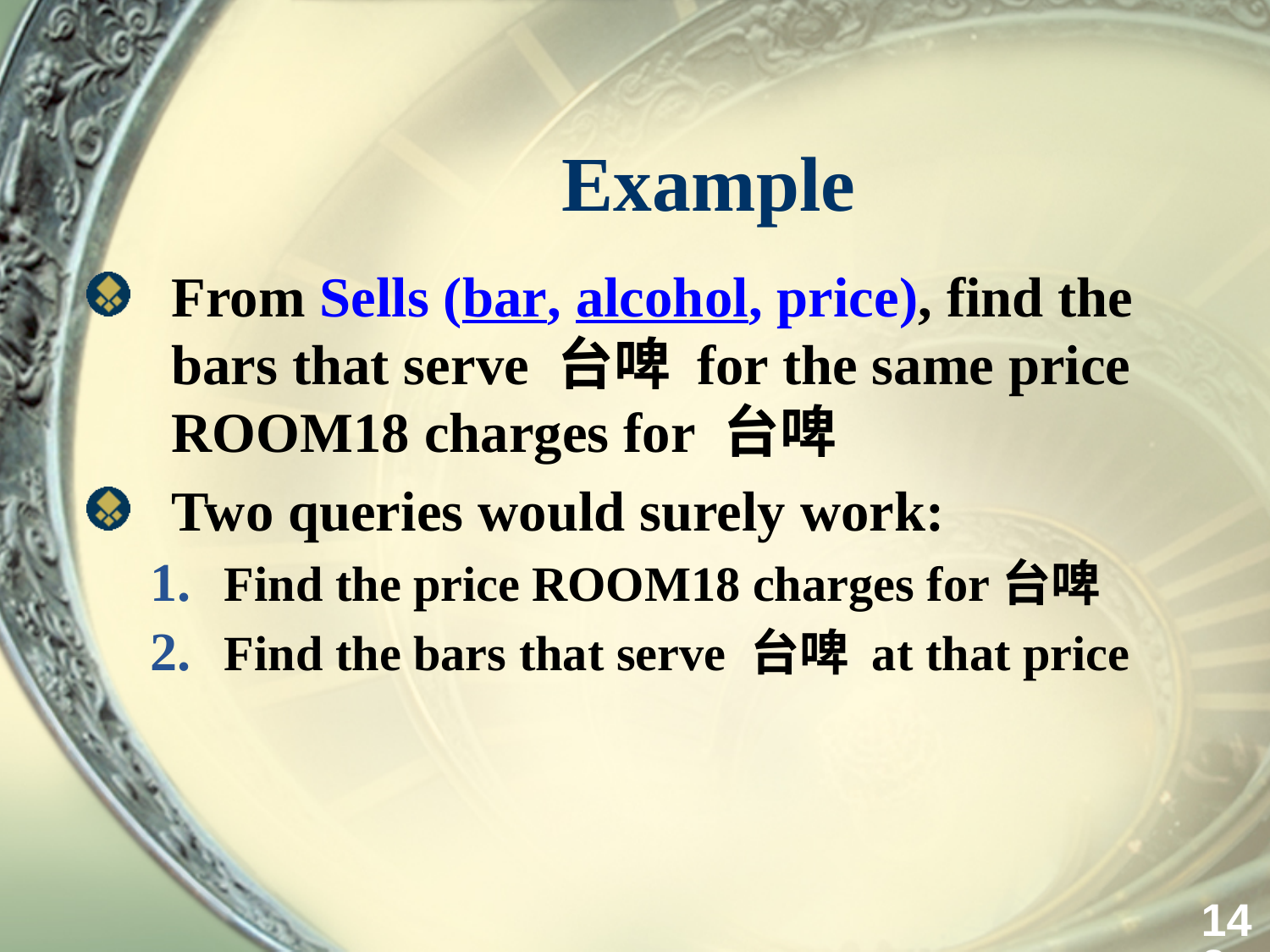

# Example
From Sells (bar, alcohol, price), find the bars that serve 台啤 for the same price ROOM18 charges for 台啤
Two queries would surely work:
Find the price ROOM18 charges for台啤
Find the bars that serve 台啤 at that price
143